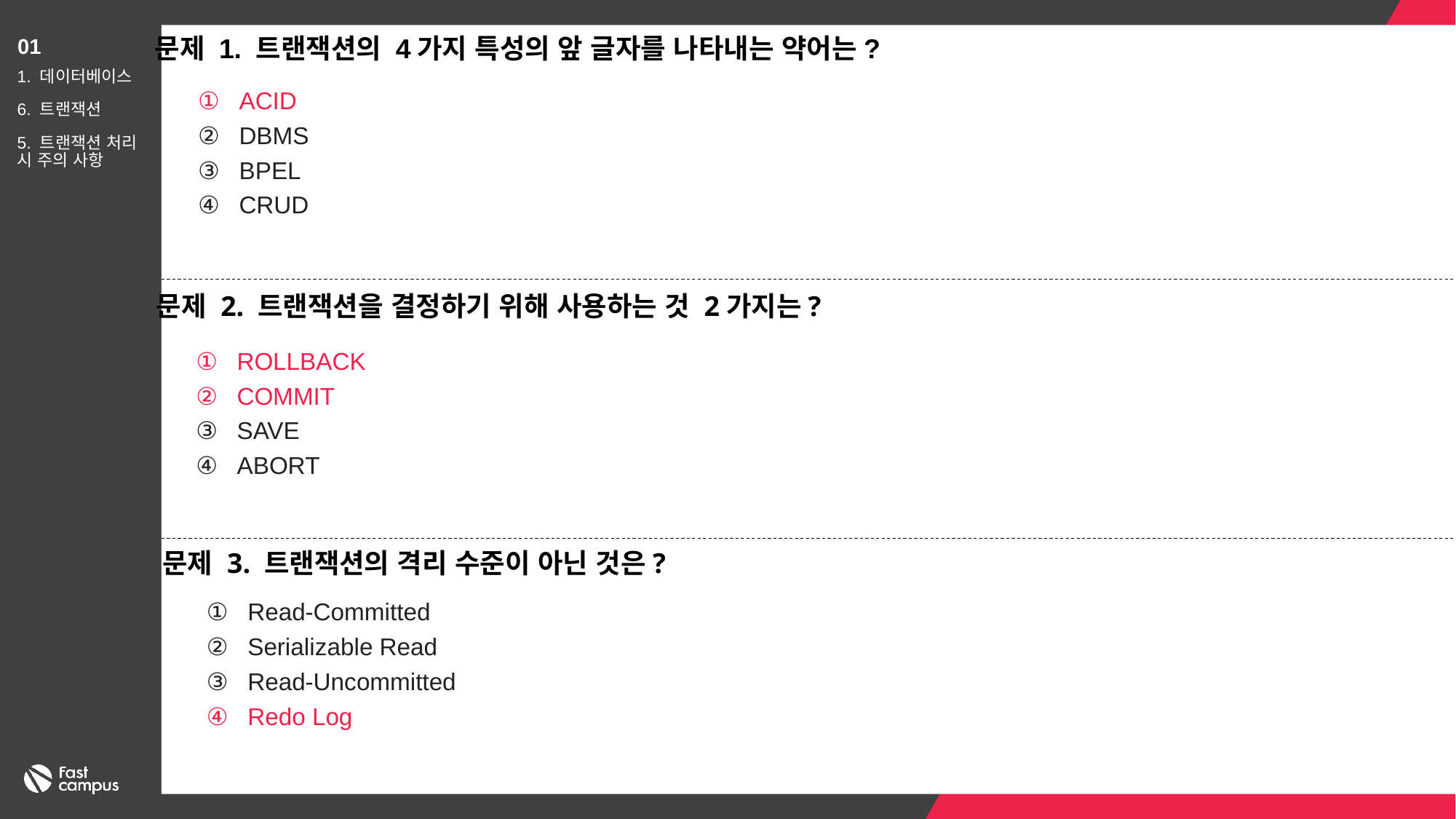

문제 1. 트랜잭션의 4가지 특성의 앞 글자를 나타내는 약어는?
01
1. 데이터베이스
6. 트랜잭션
5. 트랜잭션 처리 시 주의 사항
ACID
DBMS
BPEL
CRUD
문제 2. 트랜잭션을 결정하기 위해 사용하는 것 2가지는?
ROLLBACK
COMMIT
SAVE
ABORT
문제 3. 트랜잭션의 격리 수준이 아닌 것은?
Read-Committed
Serializable Read
Read-Uncommitted
Redo Log